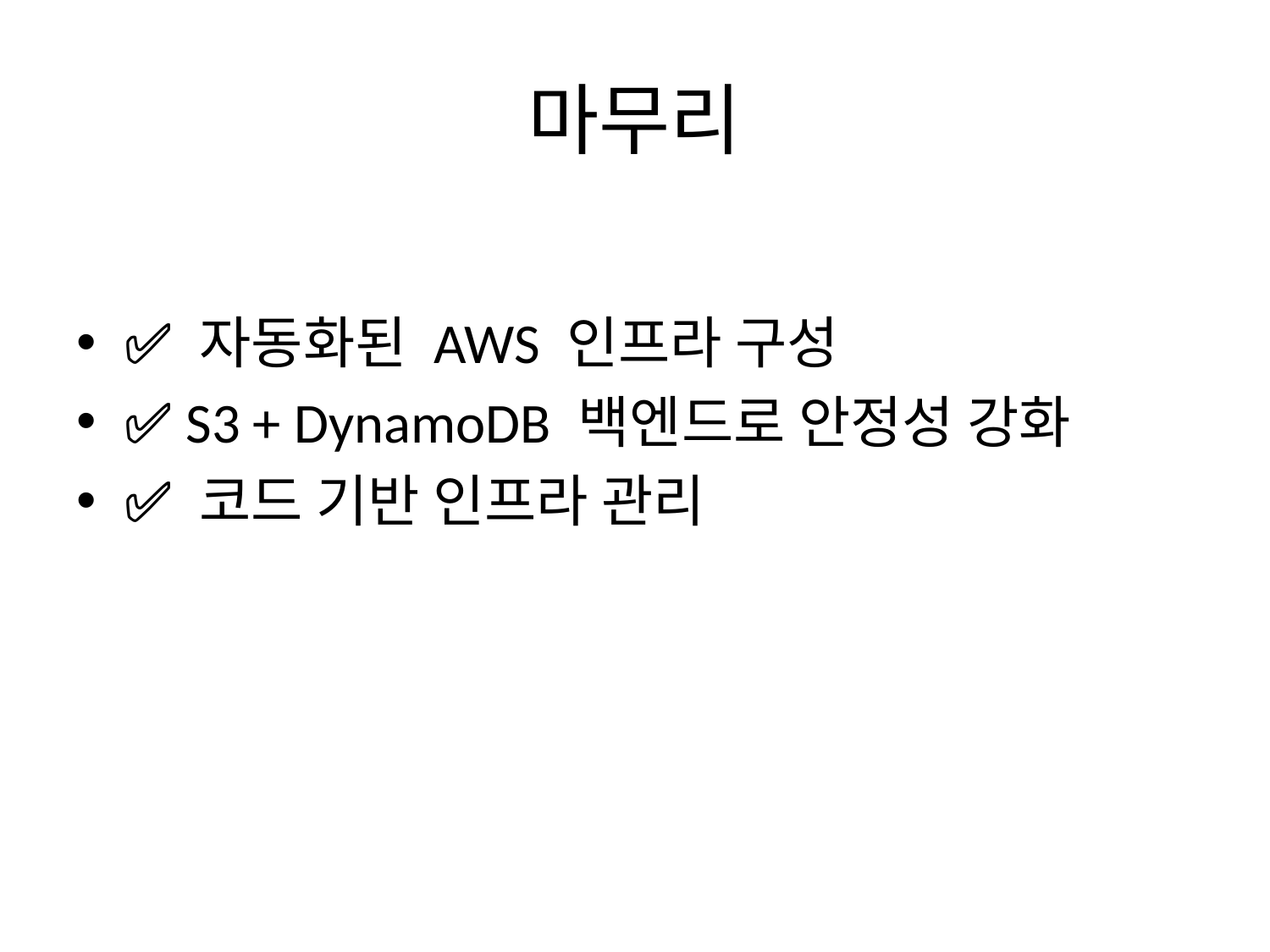

# 마무리

✅ 자동화된 AWS 인프라 구성
✅ S3 + DynamoDB 백엔드로 안정성 강화
✅ 코드 기반 인프라 관리